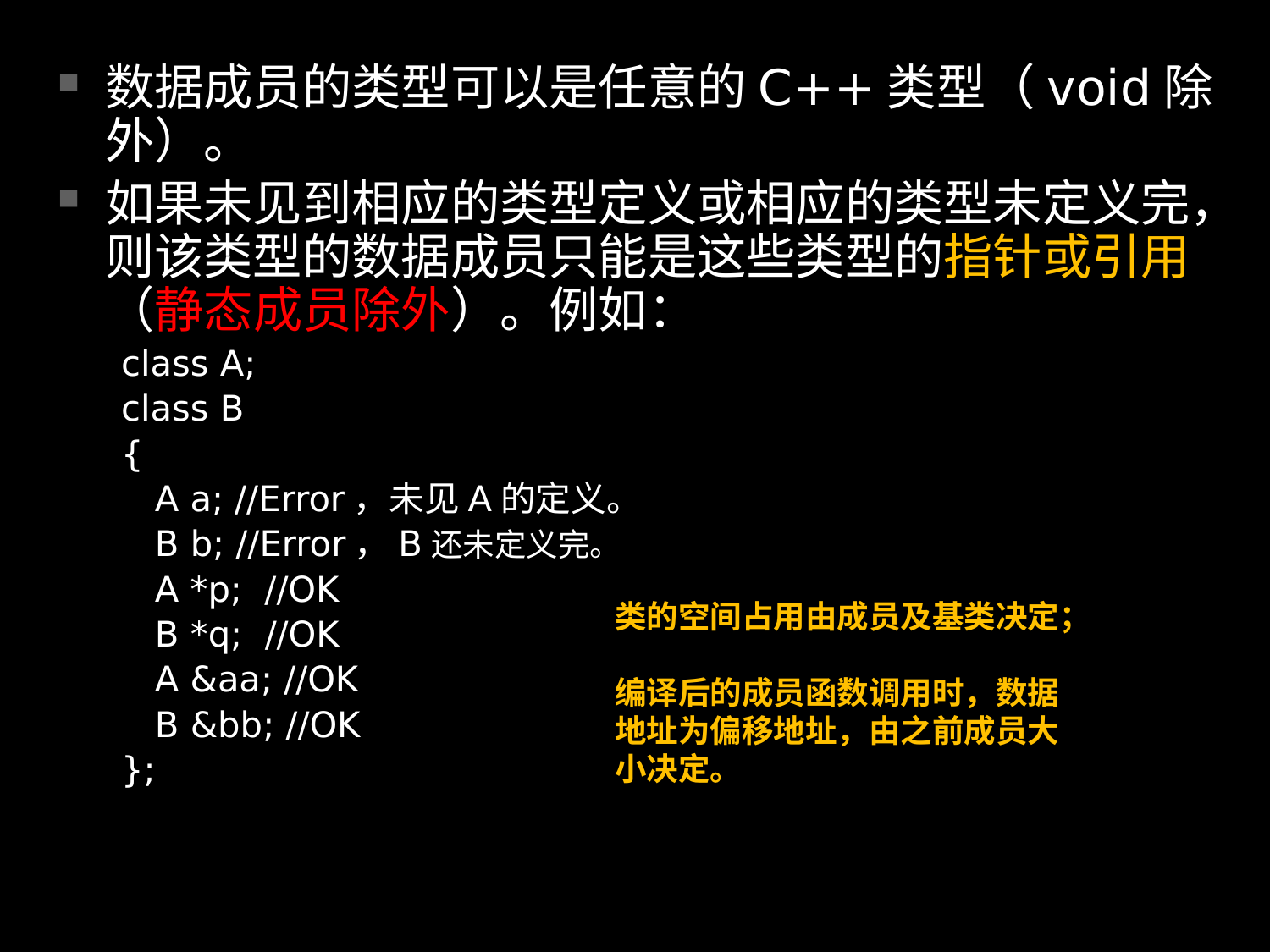

数据成员的类型可以是任意的C++类型（void除外）。
如果未见到相应的类型定义或相应的类型未定义完，则该类型的数据成员只能是这些类型的指针或引用（静态成员除外）。例如：
class A;
class B
{
   A a; //Error，未见A的定义。
   B b; //Error，B还未定义完。
   A *p;  //OK
   B *q;  //OK
   A &aa; //OK
   B &bb; //OK
};
类的空间占用由成员及基类决定；

编译后的成员函数调用时，数据地址为偏移地址，由之前成员大小决定。